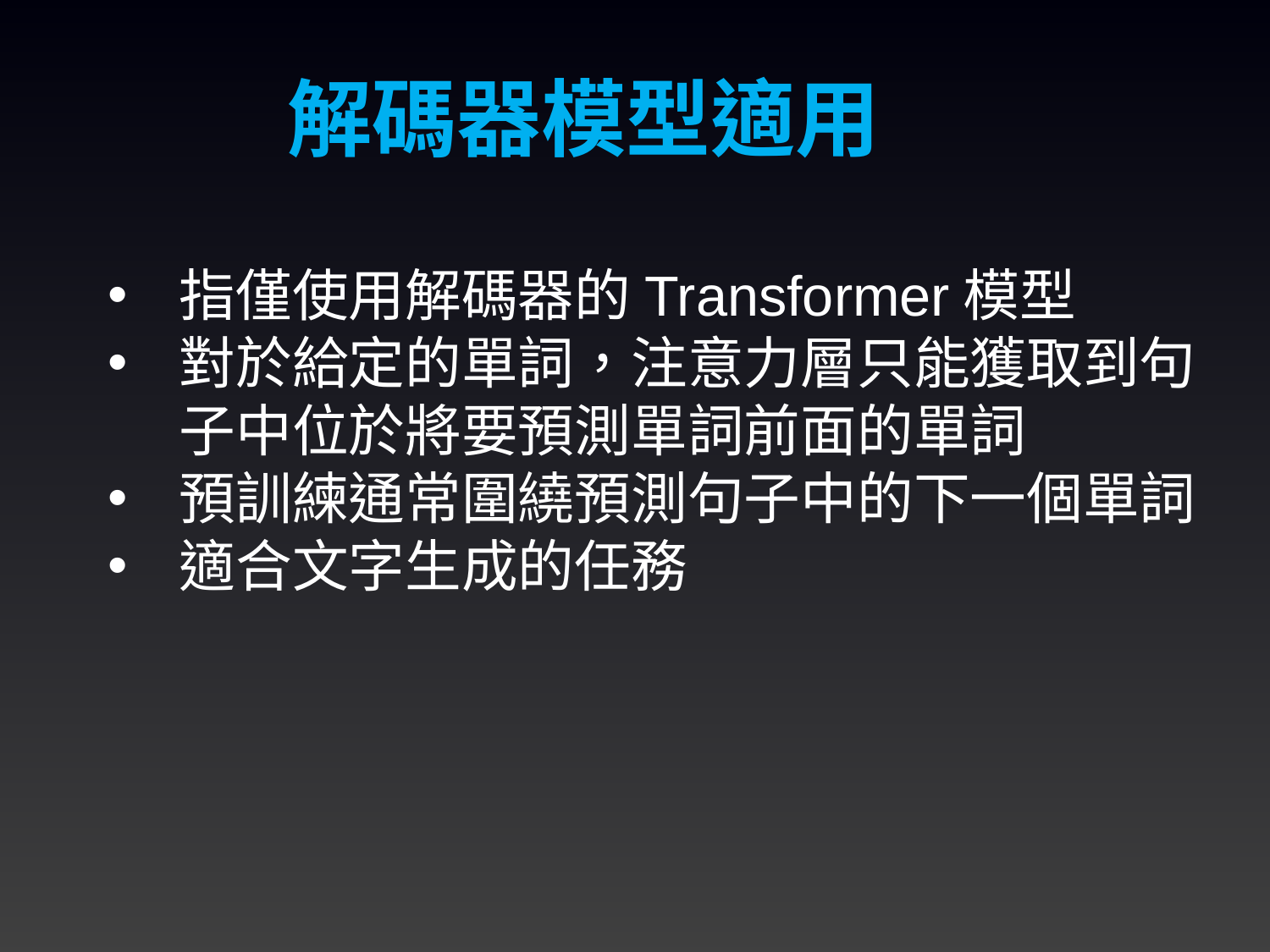

解碼器模型適用
指僅使用解碼器的Transformer模型
對於給定的單詞，注意力層只能獲取到句子中位於將要預測單詞前面的單詞
預訓練通常圍繞預測句子中的下一個單詞
適合文字生成的任務